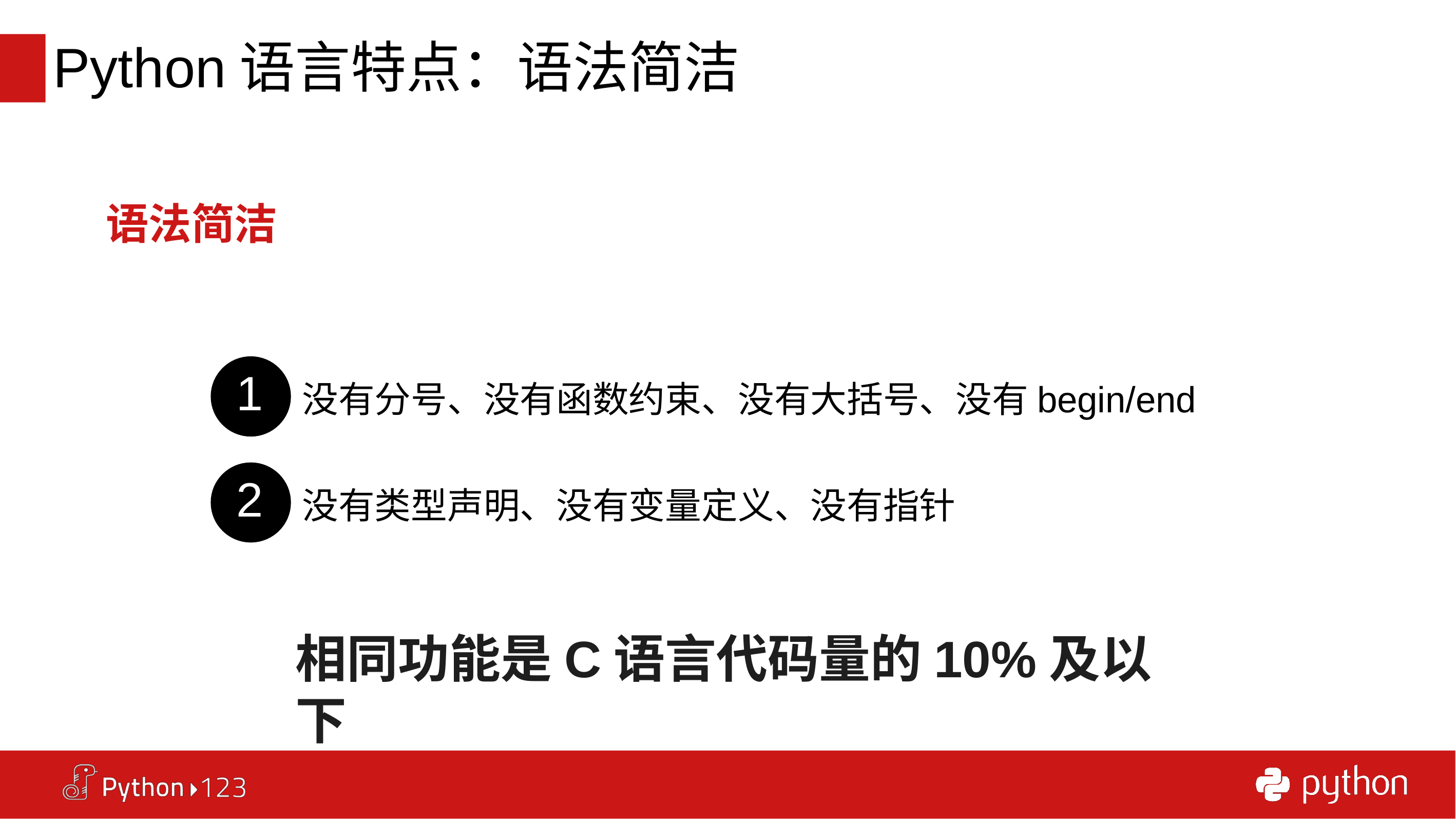

# Python语言特点：语法简洁

语法简洁

1
2
没有分号、没有函数约束、没有大括号、没有begin/end

没有类型声明、没有变量定义、没有指针
相同功能是C语言代码量的10%及以下